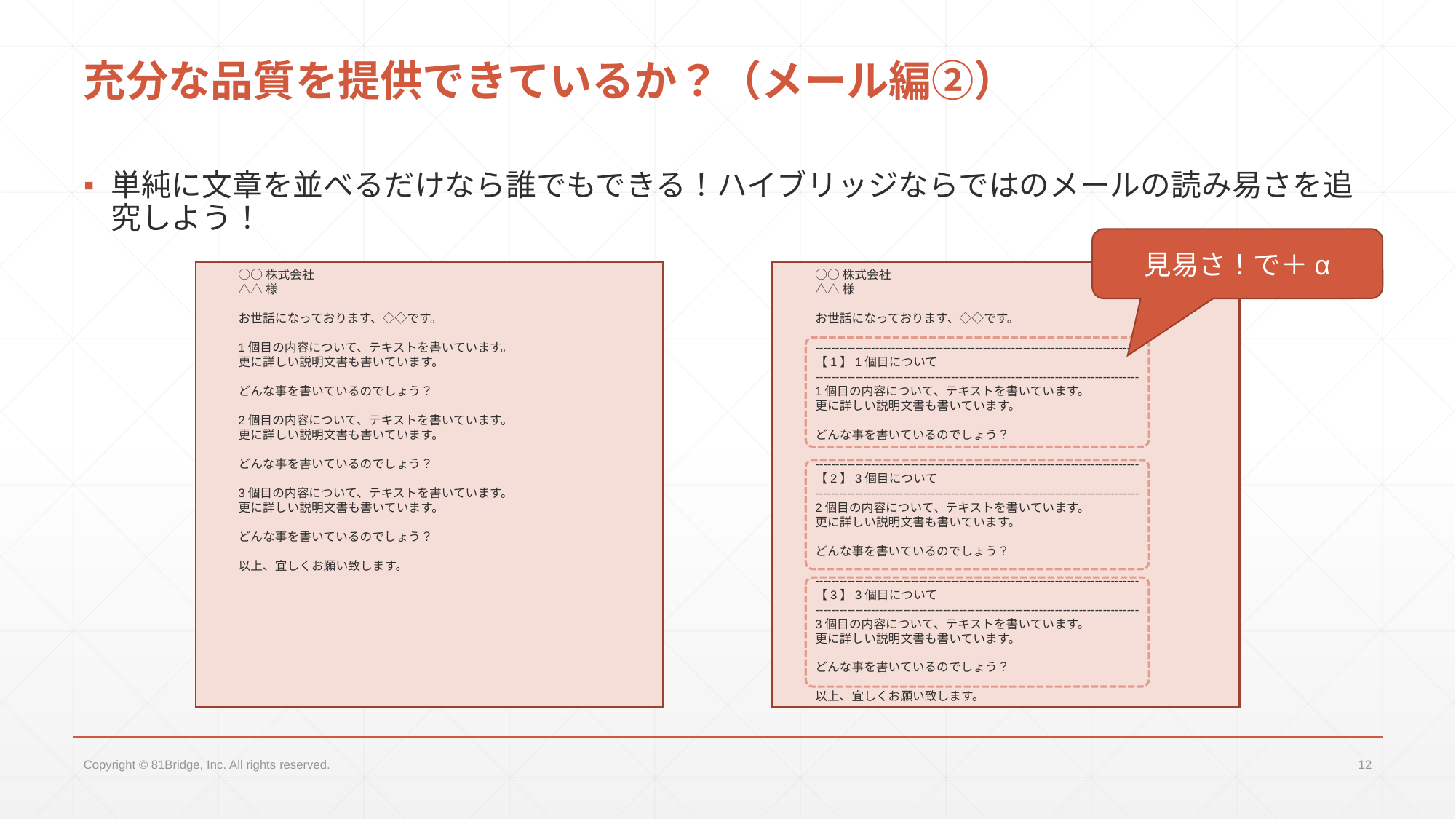

# 充分な品質を提供できているか？（メール編②）
単純に文章を並べるだけなら誰でもできる！ハイブリッジならではのメールの読み易さを追究しよう！
見易さ！で＋α
○○株式会社
△△様

お世話になっております、◇◇です。

1個目の内容について、テキストを書いています。
更に詳しい説明文書も書いています。

どんな事を書いているのでしょう？

2個目の内容について、テキストを書いています。
更に詳しい説明文書も書いています。

どんな事を書いているのでしょう？

3個目の内容について、テキストを書いています。
更に詳しい説明文書も書いています。

どんな事を書いているのでしょう？

以上、宜しくお願い致します。
○○株式会社
△△様

お世話になっております、◇◇です。

---------------------------------------------------------------------------------
【1】1個目について
---------------------------------------------------------------------------------
1個目の内容について、テキストを書いています。
更に詳しい説明文書も書いています。

どんな事を書いているのでしょう？

---------------------------------------------------------------------------------
【2】3個目について
---------------------------------------------------------------------------------
2個目の内容について、テキストを書いています。
更に詳しい説明文書も書いています。

どんな事を書いているのでしょう？

---------------------------------------------------------------------------------
【3】3個目について
---------------------------------------------------------------------------------
3個目の内容について、テキストを書いています。
更に詳しい説明文書も書いています。

どんな事を書いているのでしょう？

以上、宜しくお願い致します。

Copyright © 81Bridge, Inc. All rights reserved.
12